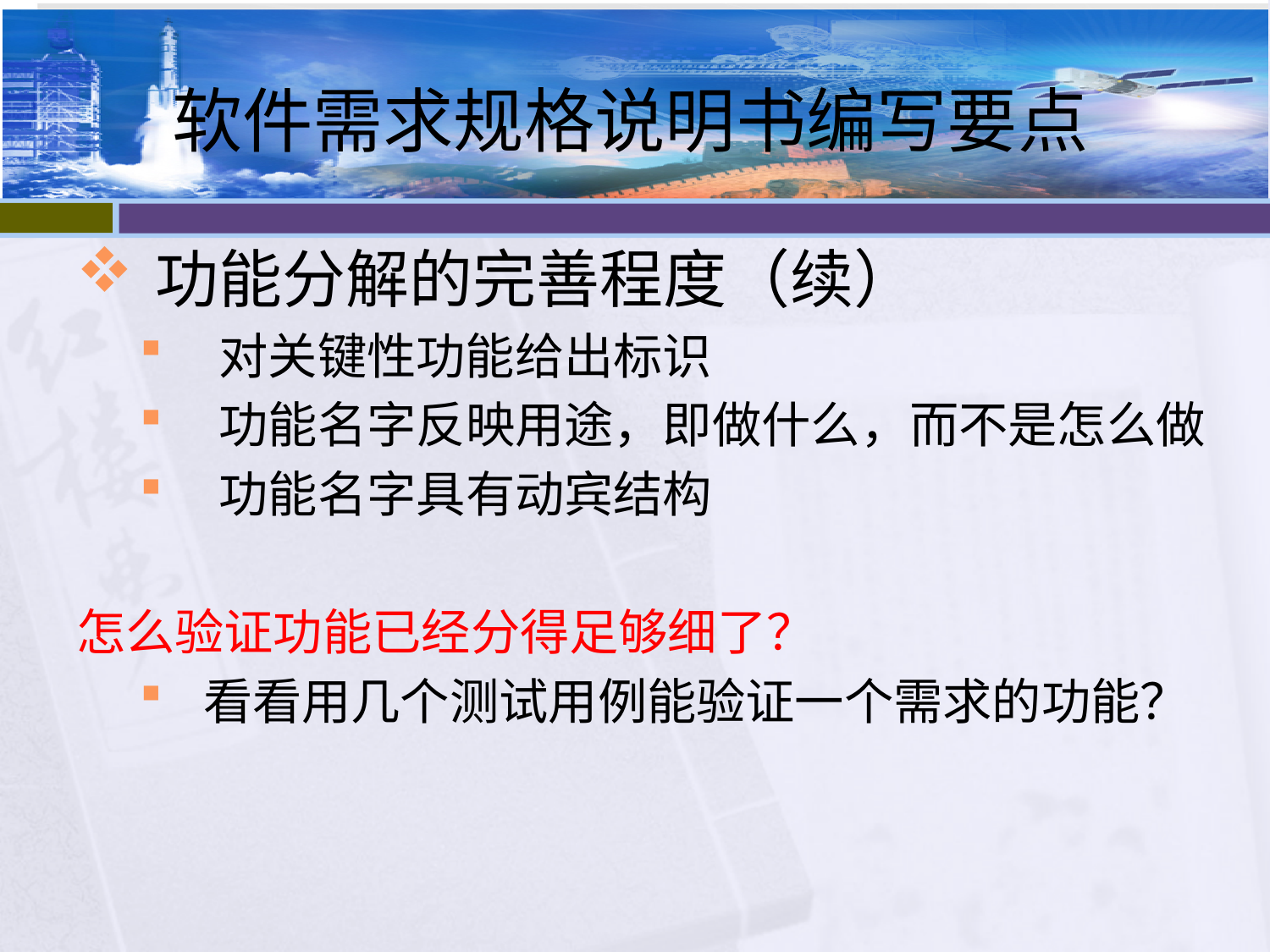

# 软件需求规格说明书编写要点

功能分解的完善程度（续）
对关键性功能给出标识
功能名字反映用途，即做什么，而不是怎么做
功能名字具有动宾结构

怎么验证功能已经分得足够细了？
看看用几个测试用例能验证一个需求的功能？